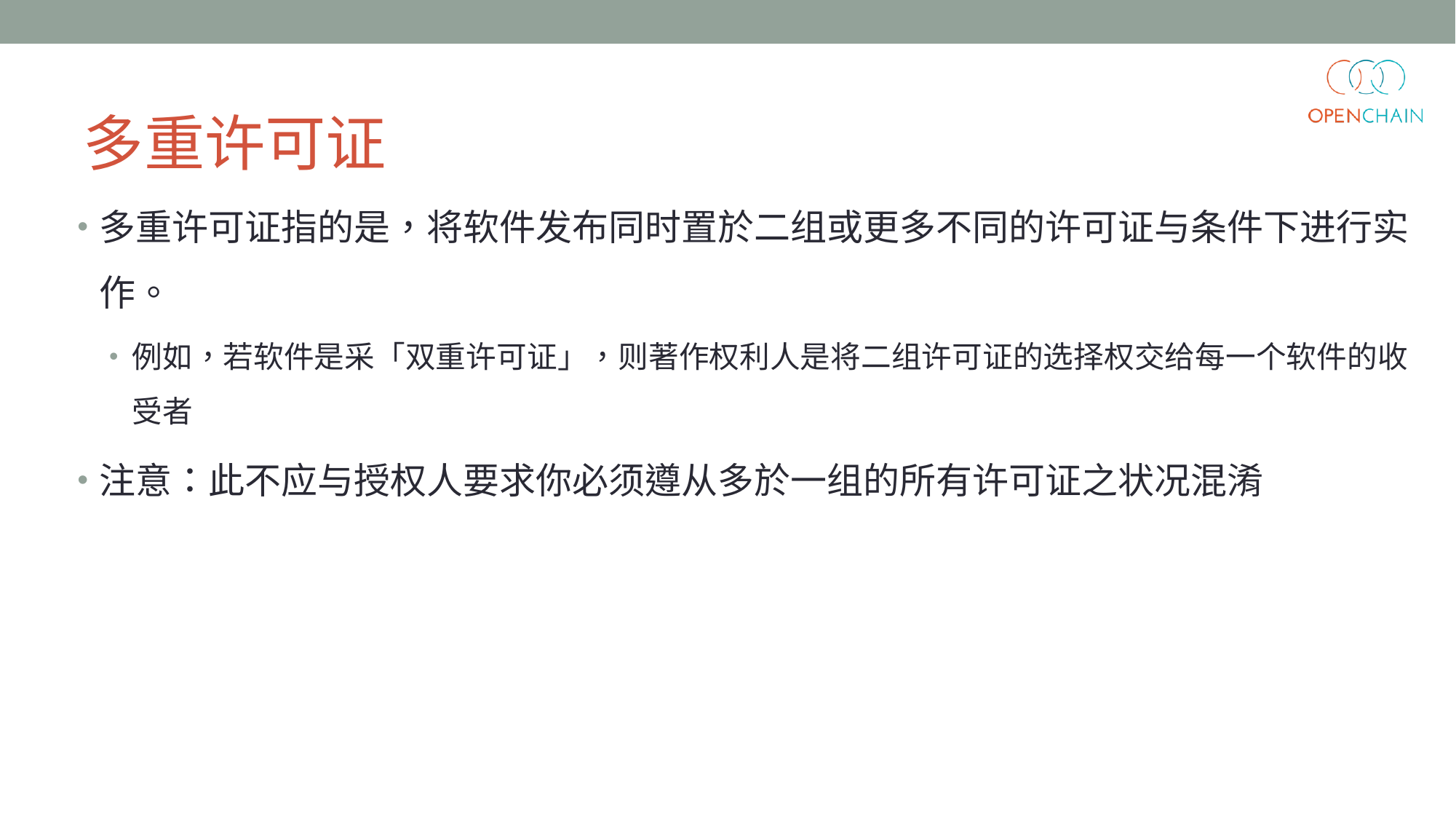

# 多重许可证
多重许可证指的是，将软件发布同时置於二组或更多不同的许可证与条件下进行实作。
例如，若软件是采「双重许可证」，则著作权利人是将二组许可证的选择权交给每一个软件的收受者
注意：此不应与授权人要求你必须遵从多於一组的所有许可证之状况混淆